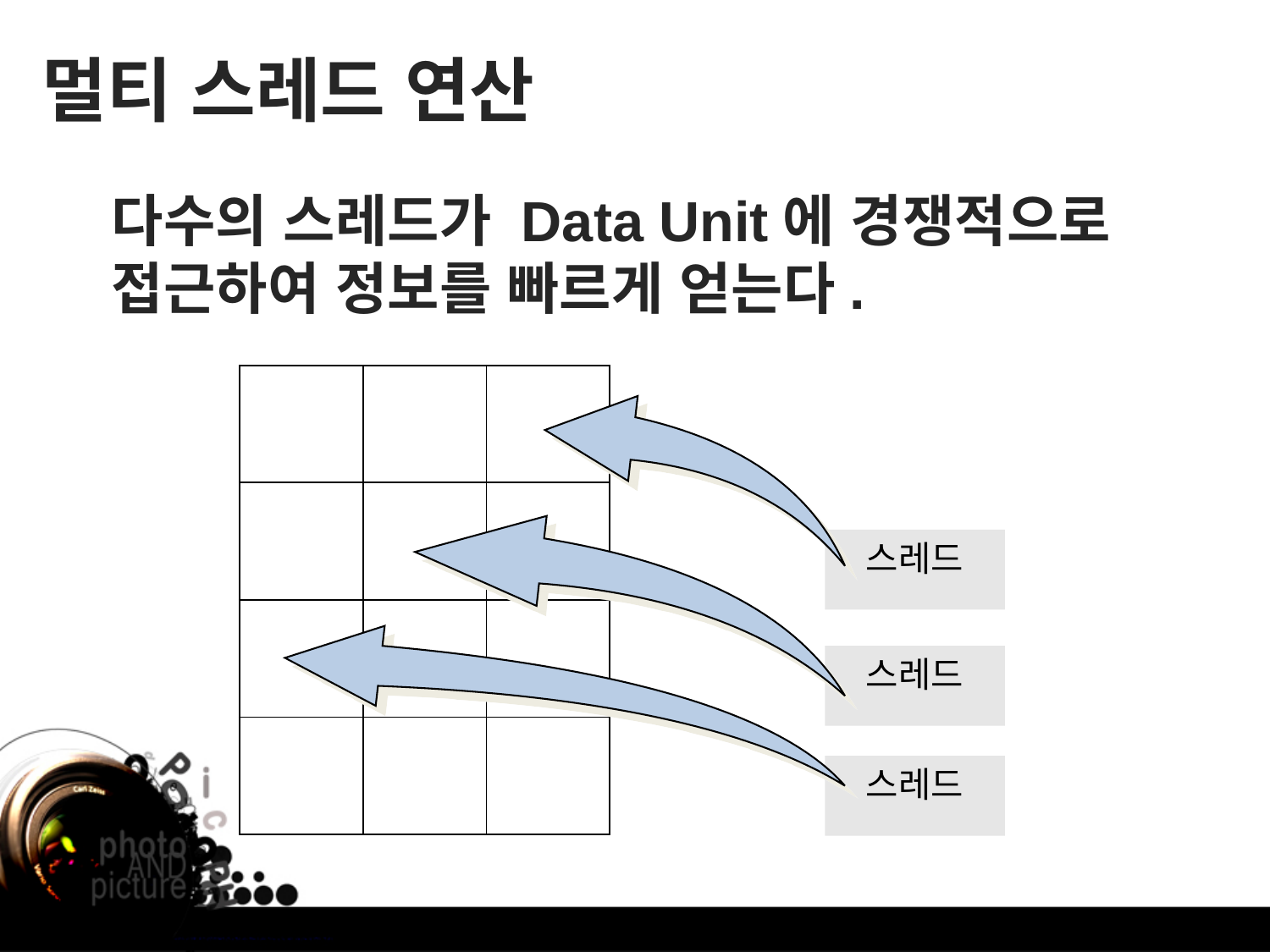

멀티 스레드 연산
다수의 스레드가 Data Unit에 경쟁적으로 접근하여 정보를 빠르게 얻는다.
|  |  |  |
| --- | --- | --- |
|  |  |  |
|  |  |  |
|  |  |  |

스레드

스레드
스레드